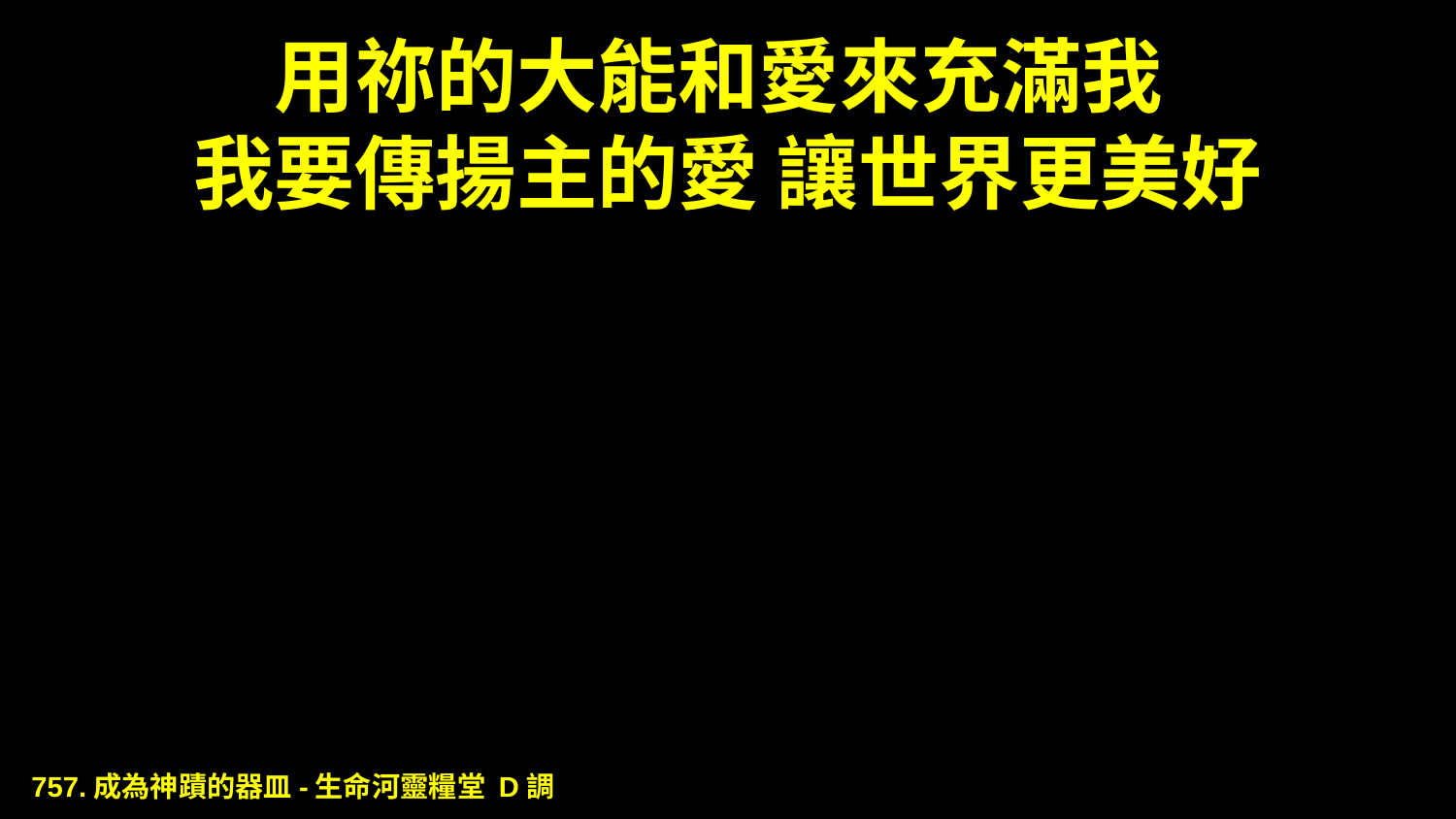

# 用祢的大能和愛來充滿我 我要傳揚主的愛 讓世界更美好
757.成為神蹟的器皿-生命河靈糧堂 D調